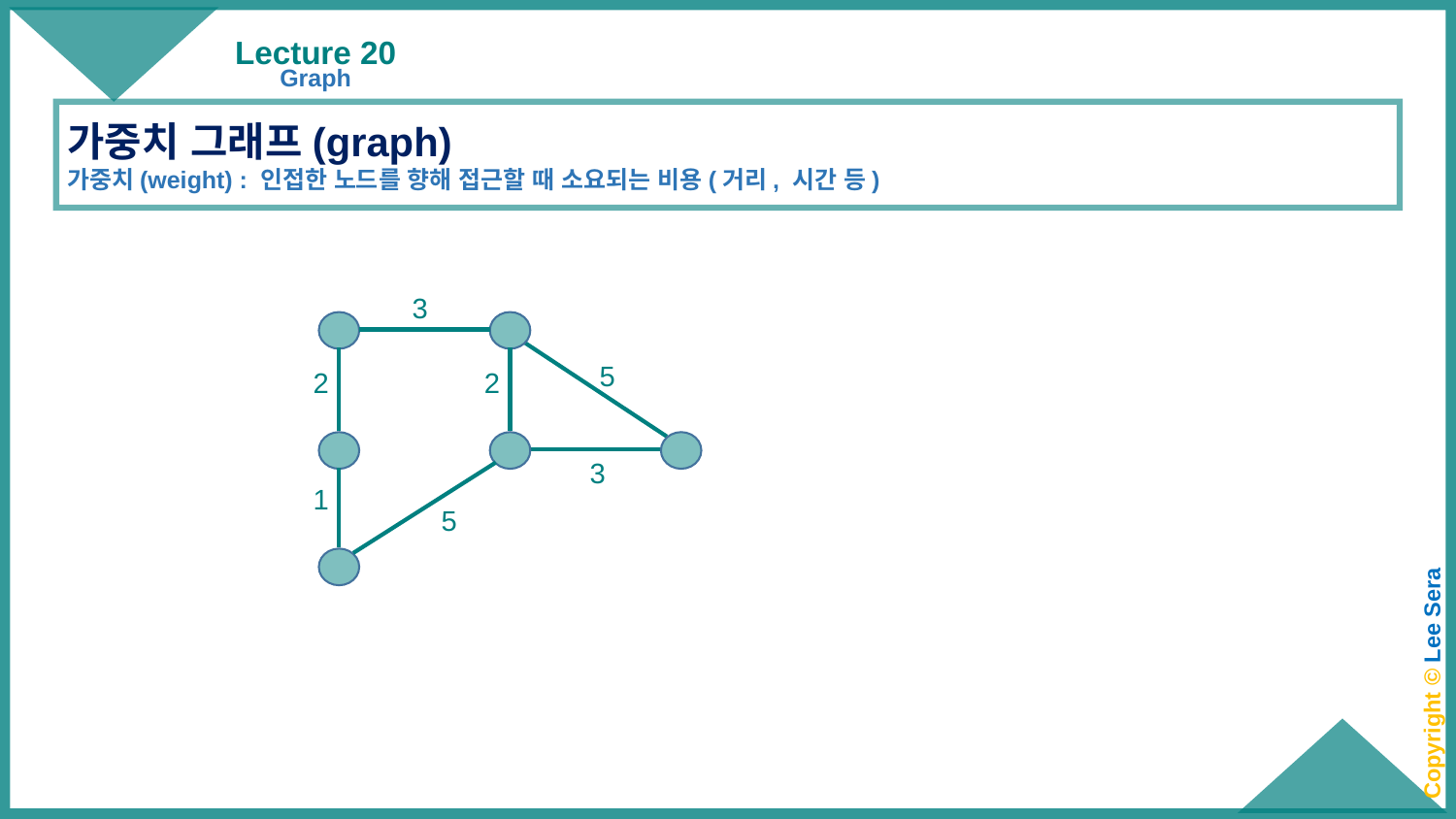

# Lecture 20
Graph
가중치 그래프(graph)
가중치(weight) : 인접한 노드를 향해 접근할 때 소요되는 비용(거리, 시간 등)
3

5
2
2

3
1
5

Copyright © Lee Sera